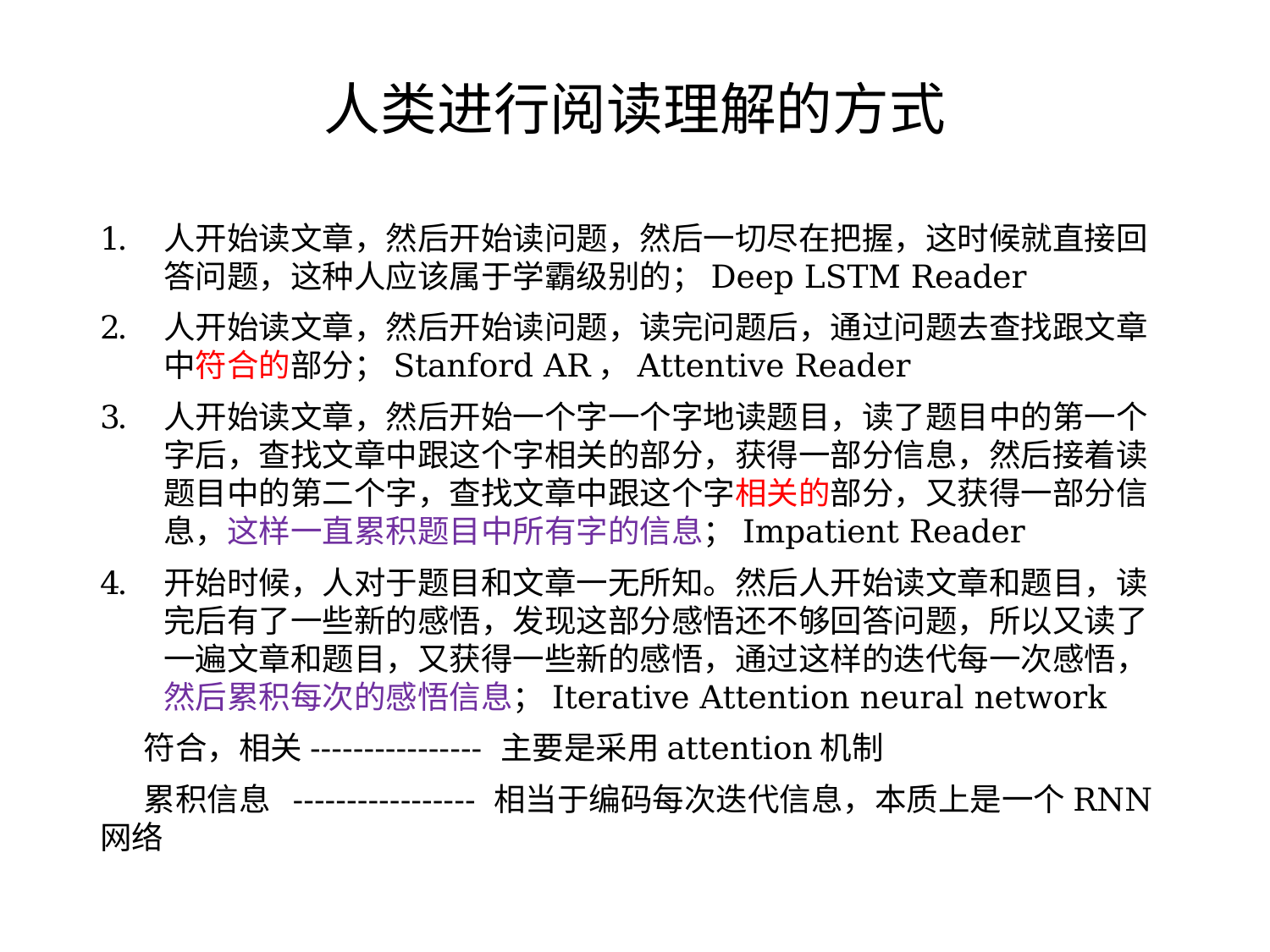

# 人类进行阅读理解的方式
人开始读文章，然后开始读问题，然后一切尽在把握，这时候就直接回答问题，这种人应该属于学霸级别的；Deep LSTM Reader
人开始读文章，然后开始读问题，读完问题后，通过问题去查找跟文章中符合的部分；Stanford AR，Attentive Reader
人开始读文章，然后开始一个字一个字地读题目，读了题目中的第一个字后，查找文章中跟这个字相关的部分，获得一部分信息，然后接着读题目中的第二个字，查找文章中跟这个字相关的部分，又获得一部分信息，这样一直累积题目中所有字的信息；Impatient Reader
开始时候，人对于题目和文章一无所知。然后人开始读文章和题目，读完后有了一些新的感悟，发现这部分感悟还不够回答问题，所以又读了一遍文章和题目，又获得一些新的感悟，通过这样的迭代每一次感悟，然后累积每次的感悟信息；Iterative Attention neural network
     符合，相关---------------- 主要是采用attention机制
     累积信息  ----------------- 相当于编码每次迭代信息，本质上是一个RNN网络